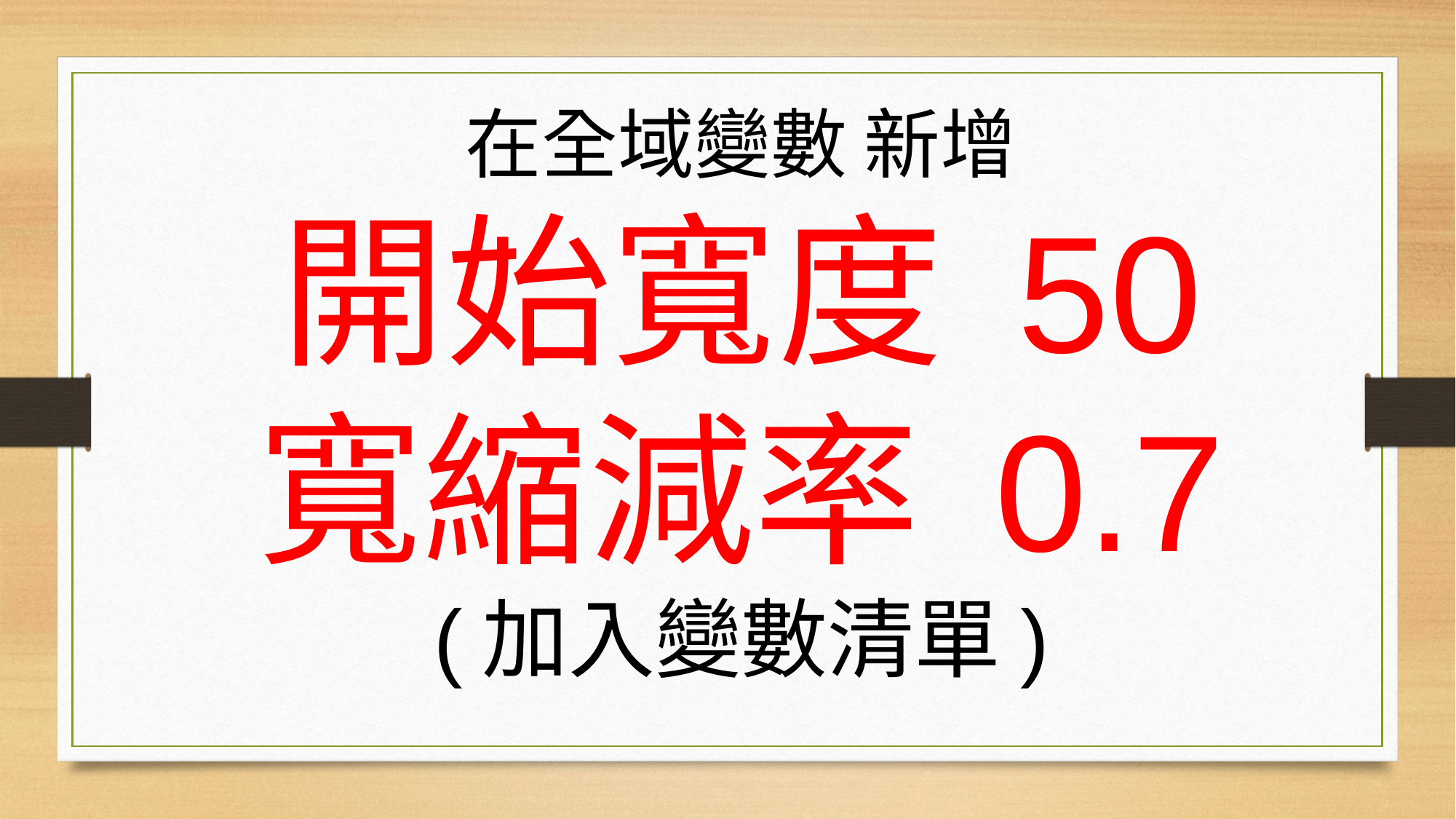

# 在全域變數 新增 開始寬度 50 寬縮減率 0.7 (加入變數清單)